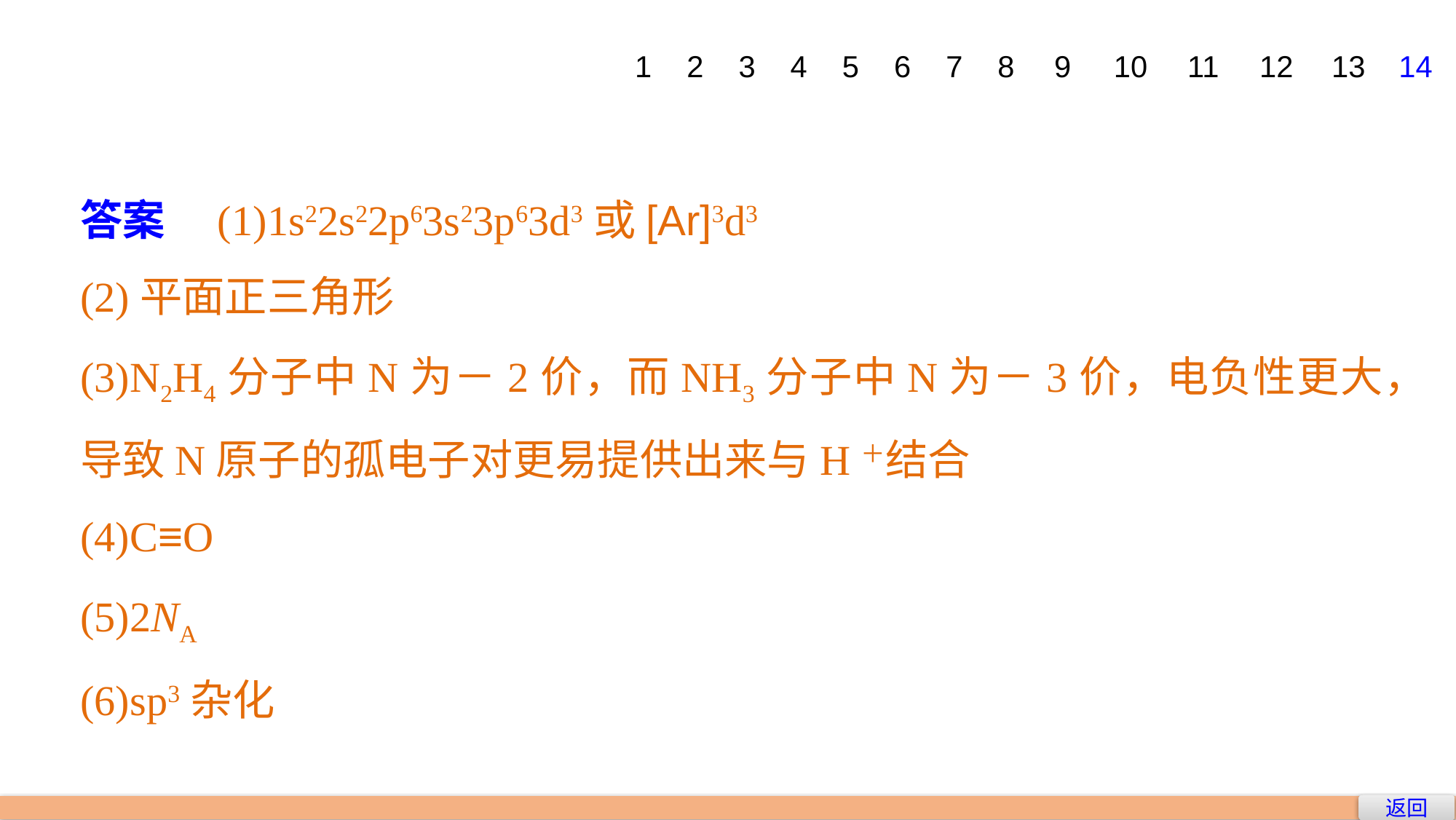

1
2
3
4
5
6
7
8
9
10
11
12
13
14
答案　(1)1s22s22p63s23p63d3或[Ar]3d3
(2)平面正三角形
(3)N2H4分子中N为－2价，而NH3分子中N为－3价，电负性更大，导致N原子的孤电子对更易提供出来与H＋结合
(4)C≡O
(5)2NA
(6)sp3杂化
返回